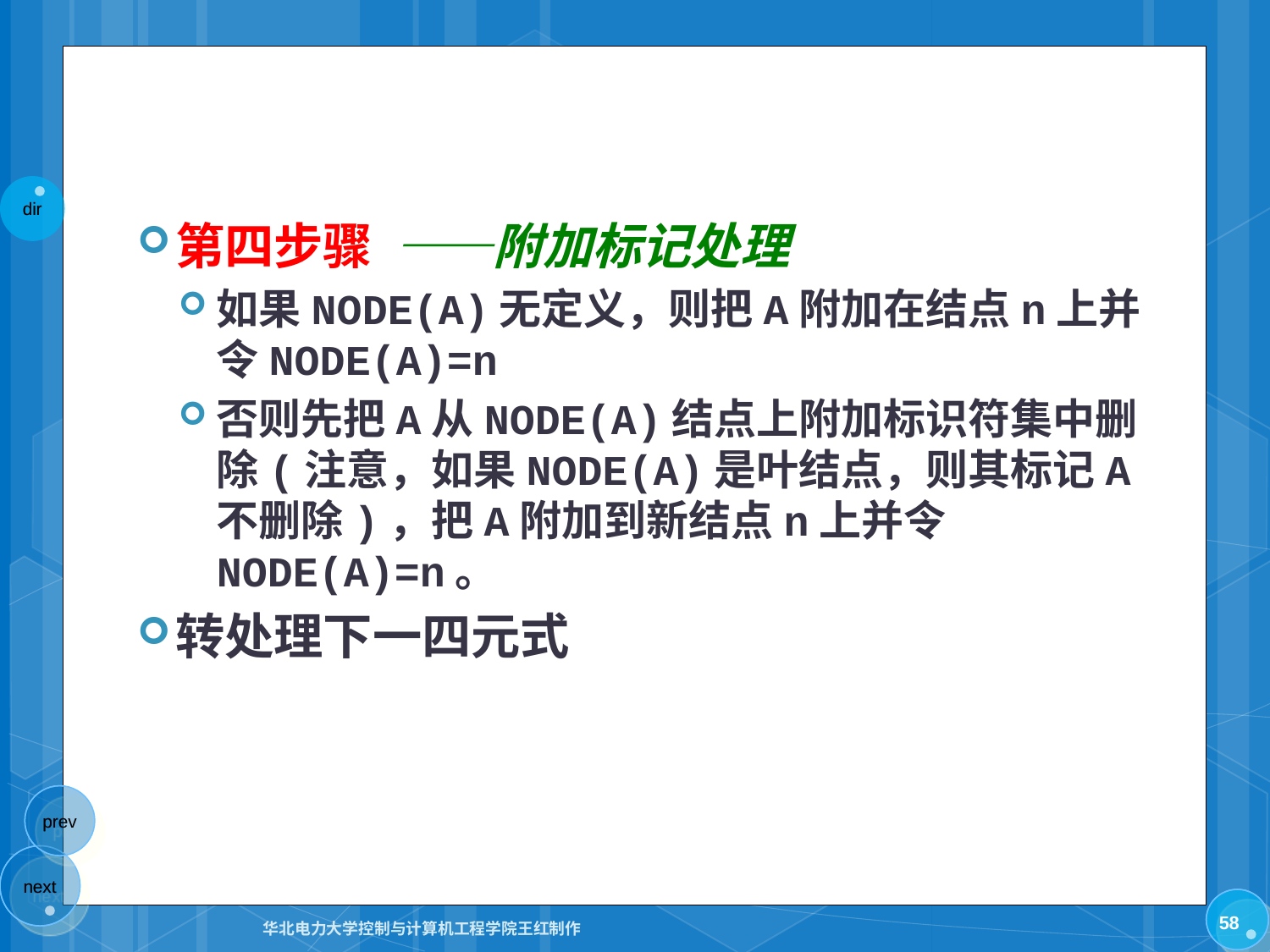

第四步骤  ——附加标记处理
如果NODE(A)无定义，则把A附加在结点n上并令NODE(A)=n
否则先把A从NODE(A)结点上附加标识符集中删除(注意，如果NODE(A)是叶结点，则其标记A不删除)，把A附加到新结点n上并令NODE(A)=n。
转处理下一四元式
58
华北电力大学控制与计算机工程学院王红制作